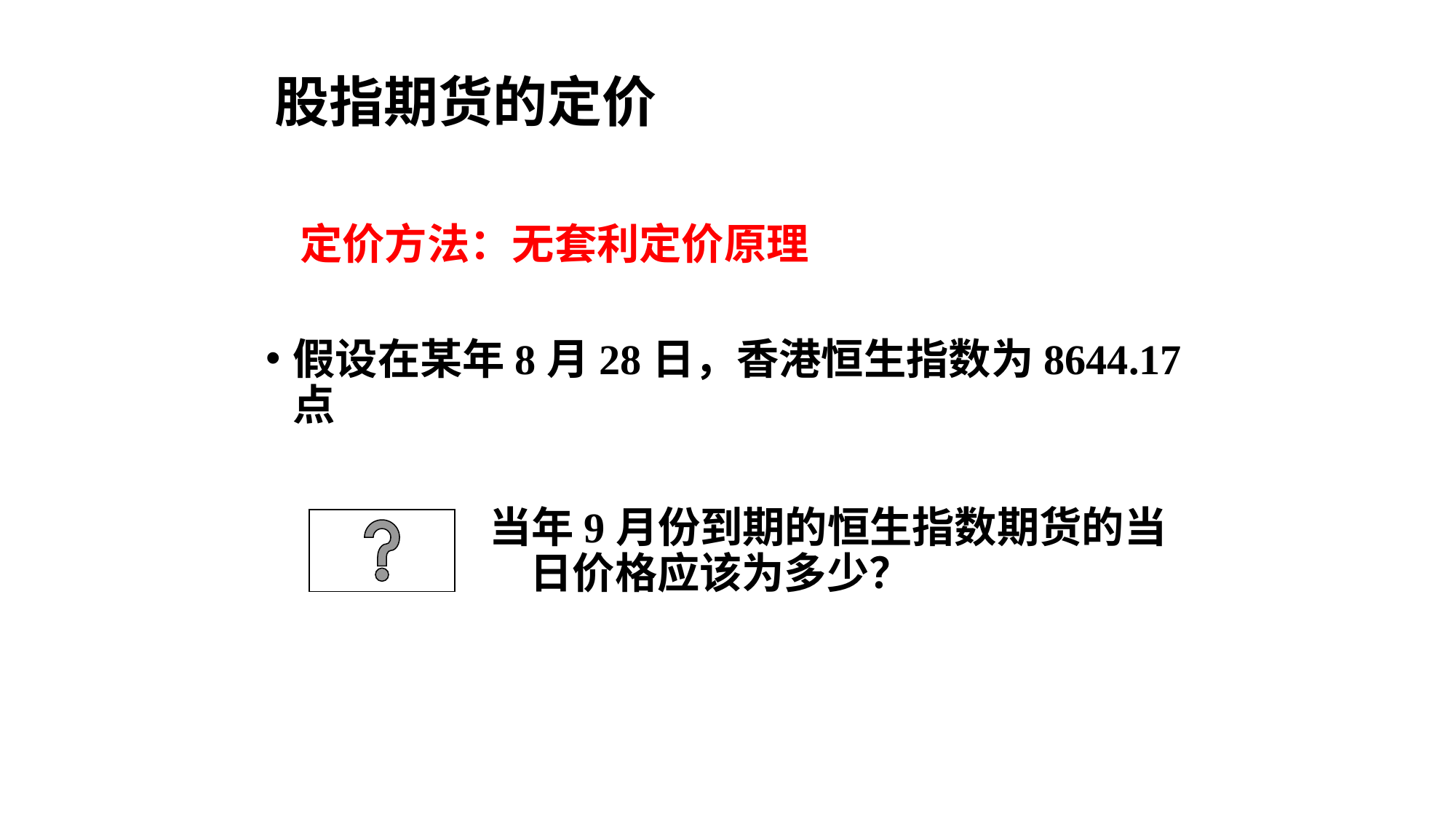

# 股指期货的定价
定价方法：无套利定价原理
假设在某年8月28日，香港恒生指数为8644.17点
当年9月份到期的恒生指数期货的当日价格应该为多少？